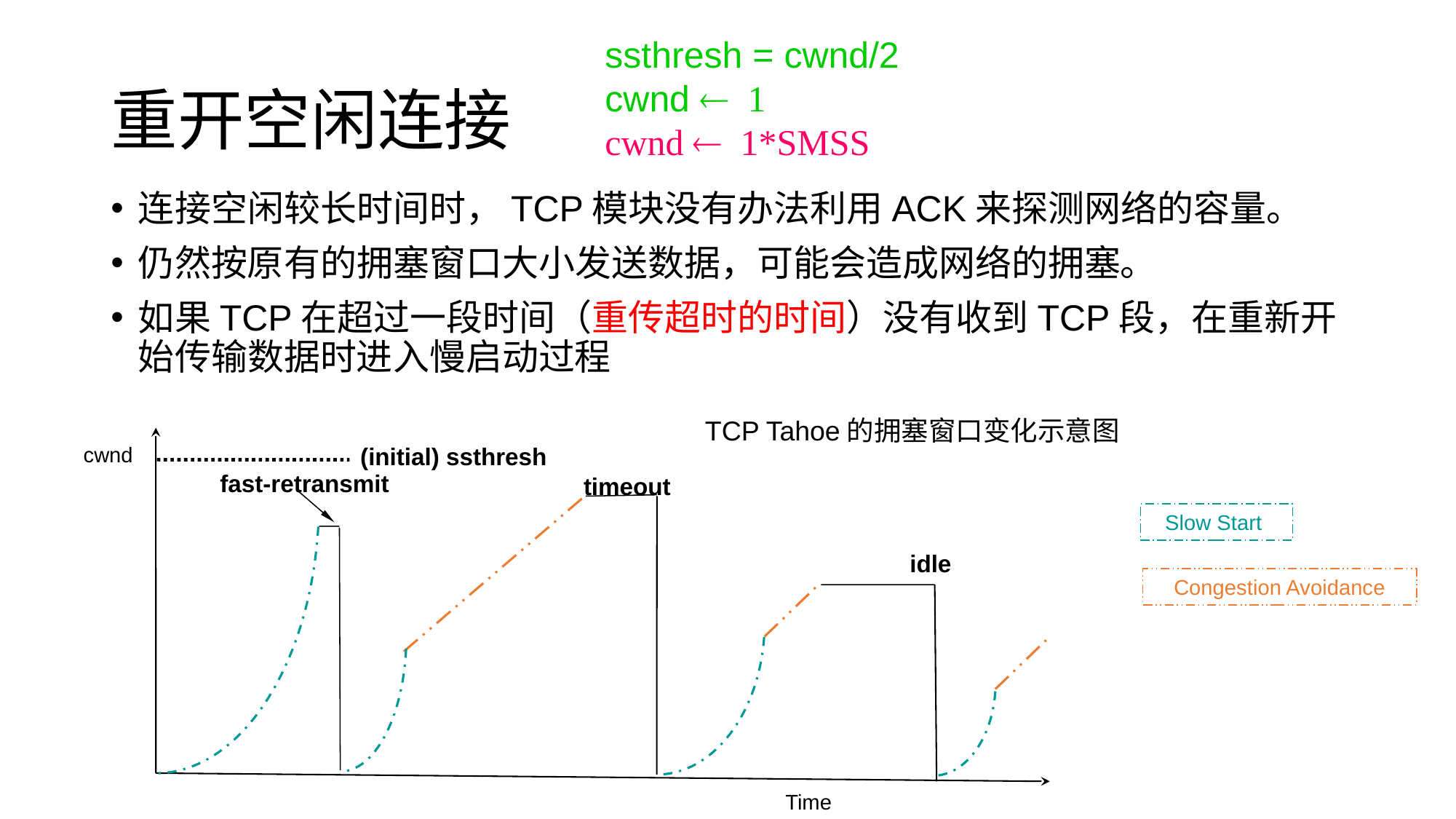

ssthresh = cwnd/2
cwnd ←  1
cwnd ←  1*SMSS
# 重开空闲连接
连接空闲较长时间时，TCP模块没有办法利用ACK来探测网络的容量。
仍然按原有的拥塞窗口大小发送数据，可能会造成网络的拥塞。
如果TCP在超过一段时间（重传超时的时间）没有收到TCP段，在重新开始传输数据时进入慢启动过程

TCP Tahoe的拥塞窗口变化示意图

cwnd
(initial) ssthresh

fast-retransmit

Slow Start

idle
Congestion Avoidance

Time
timeout